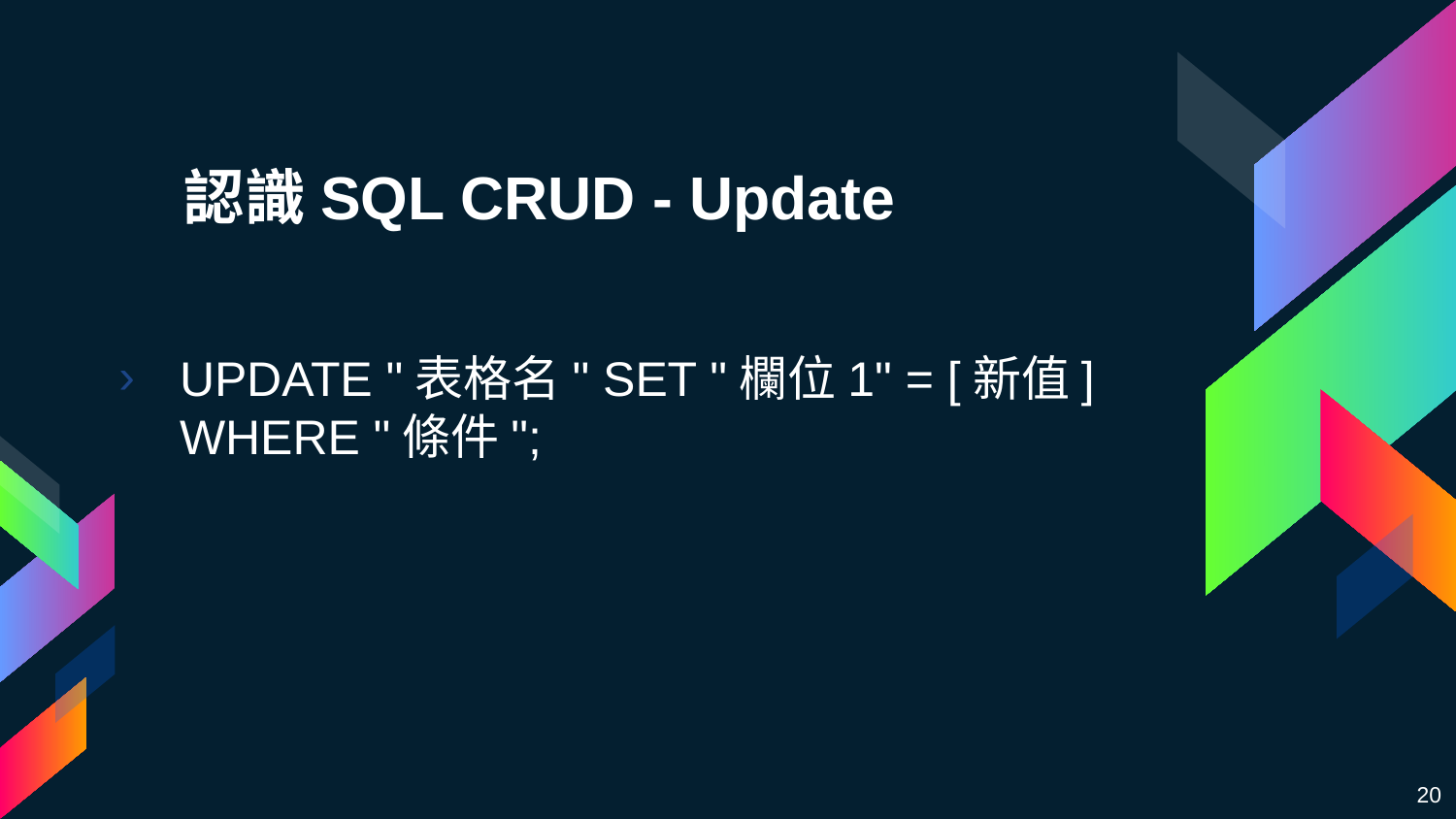

# 認識SQL CRUD - Update

UPDATE "表格名" SET "欄位1" = [新值] WHERE "條件";
20